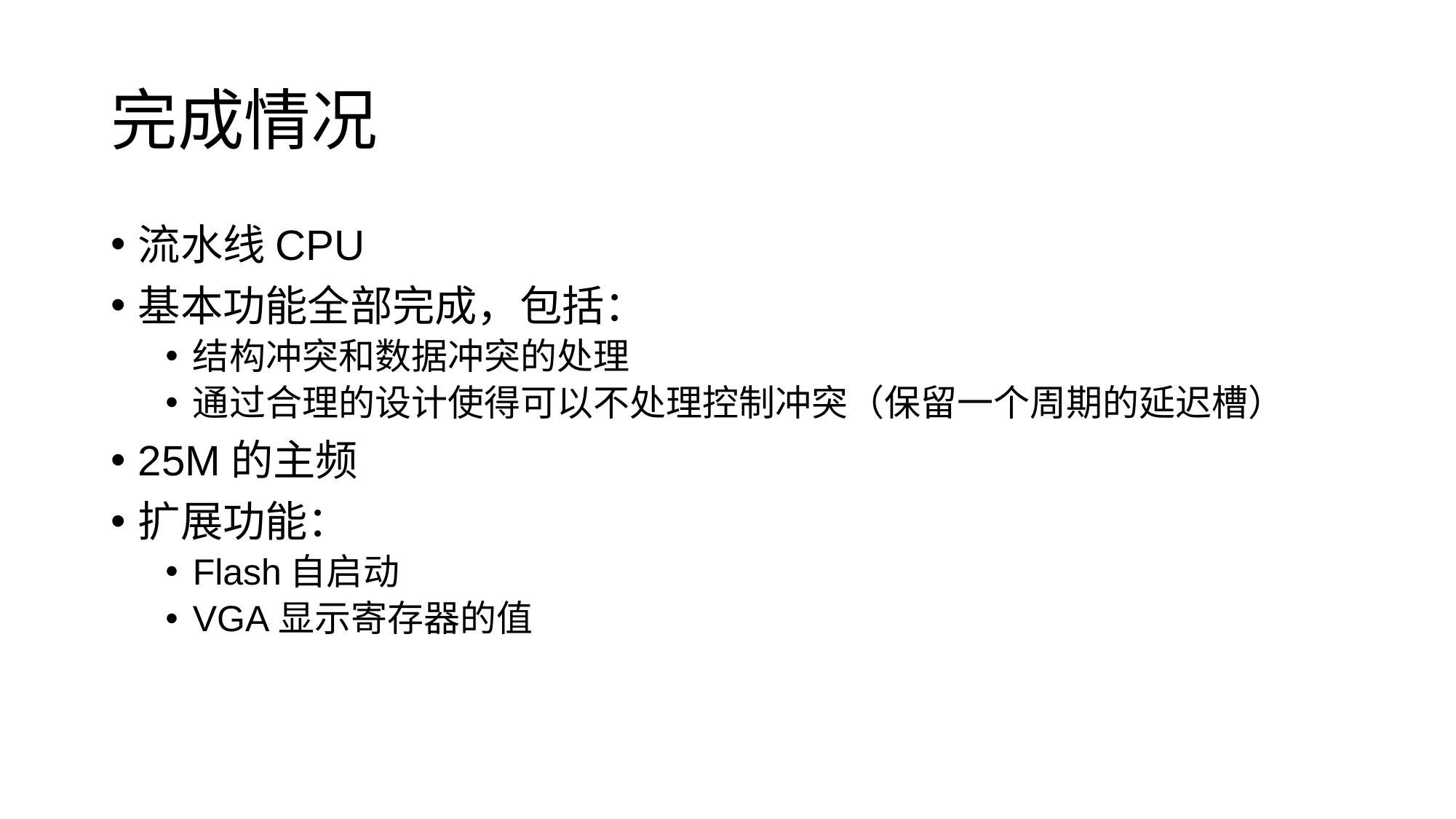

# 完成情况
流水线CPU
基本功能全部完成，包括：
结构冲突和数据冲突的处理
通过合理的设计使得可以不处理控制冲突（保留一个周期的延迟槽）
25M的主频
扩展功能：
Flash自启动
VGA显示寄存器的值